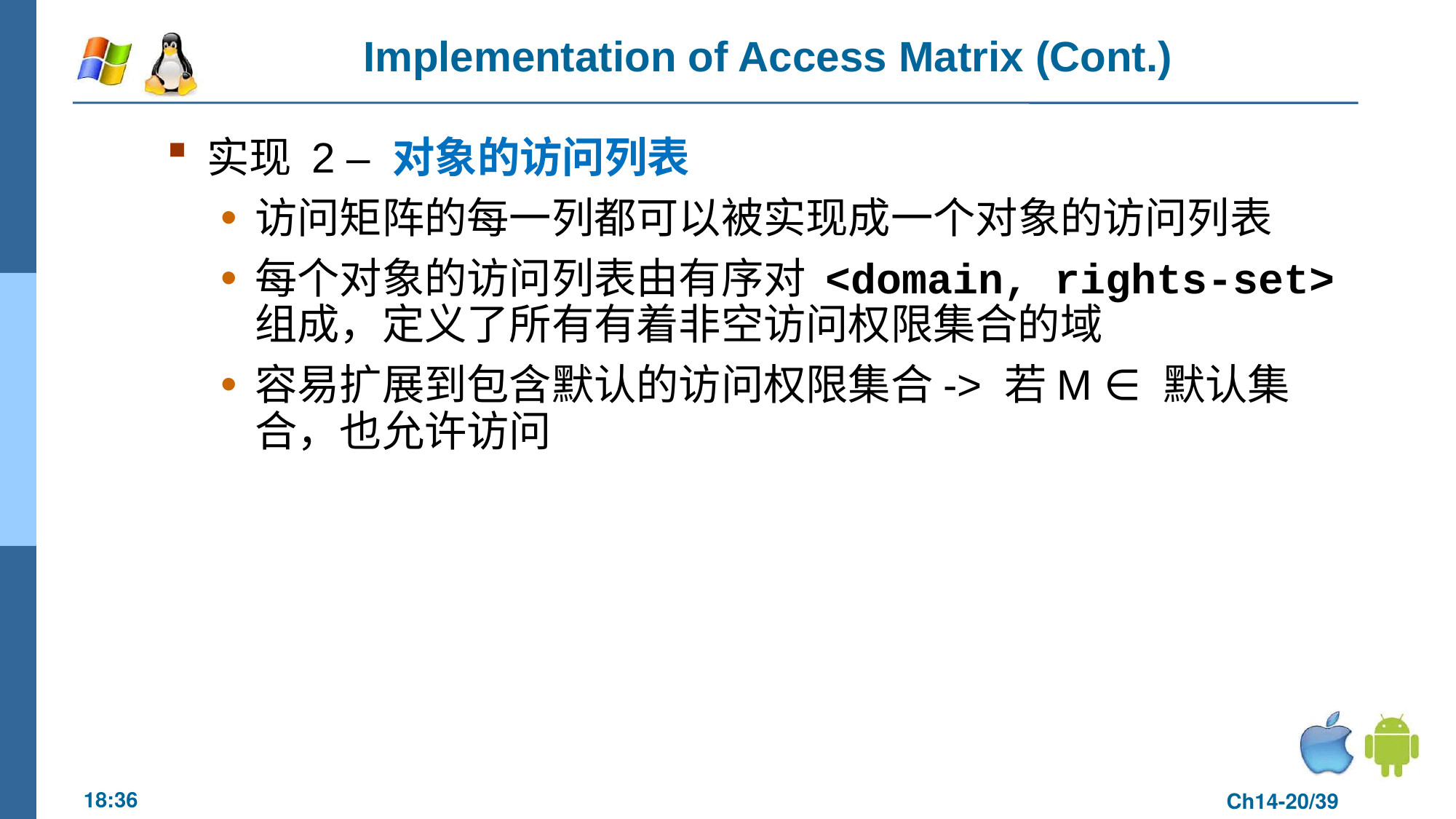

# Implementation of Access Matrix (Cont.)
实现 2 – 对象的访问列表
访问矩阵的每一列都可以被实现成一个对象的访问列表
每个对象的访问列表由有序对 <domain, rights-set> 组成，定义了所有有着非空访问权限集合的域
容易扩展到包含默认的访问权限集合-> 若M ∈ 默认集合，也允许访问